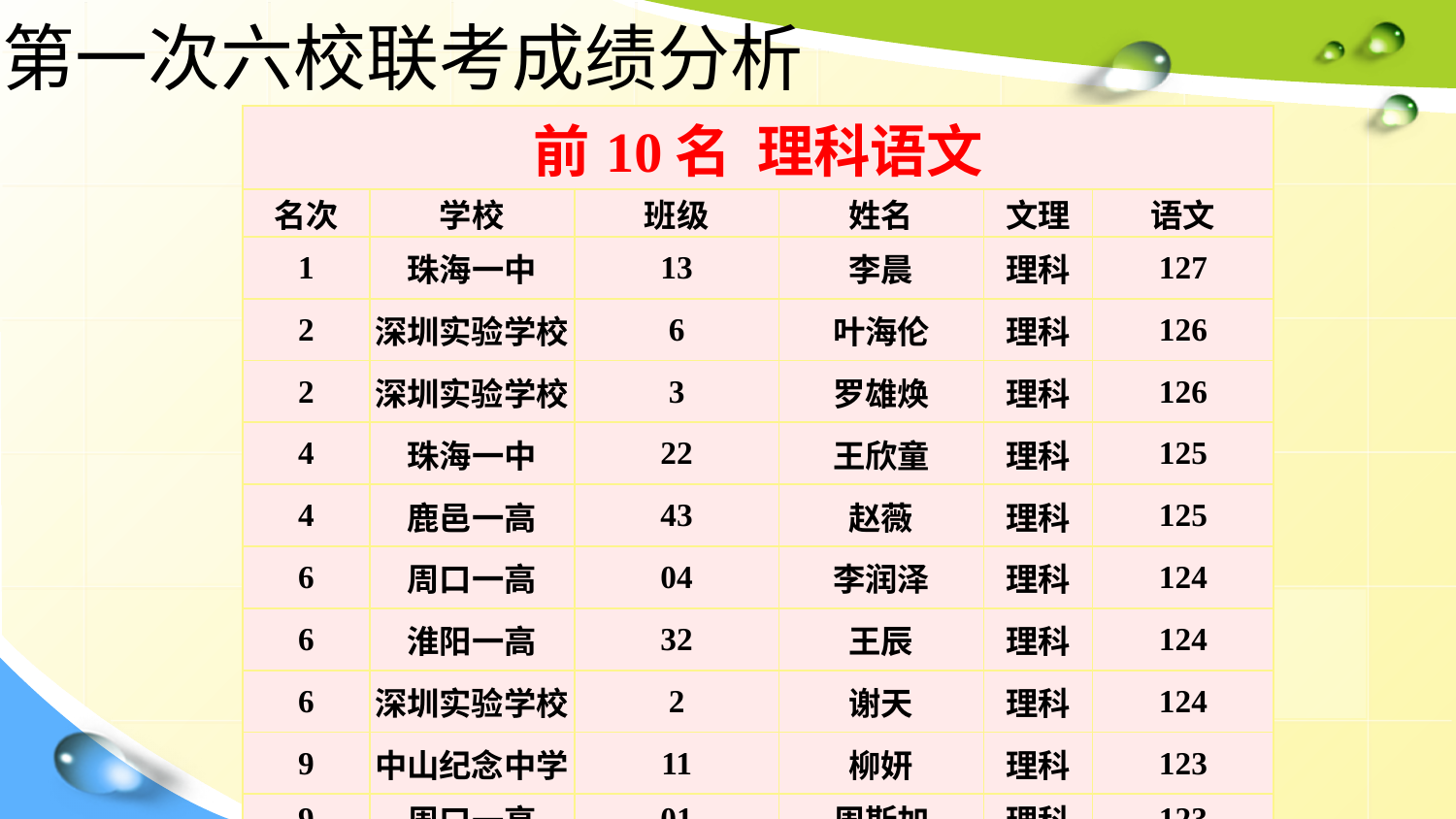

第一次六校联考成绩分析
| 前10名 理科语文 |  |  |  |  |  |
| --- | --- | --- | --- | --- | --- |
| 名次 | 学校 | 班级 | 姓名 | 文理 | 语文 |
| 1 | 珠海一中 | 13 | 李晨 | 理科 | 127 |
| 2 | 深圳实验学校 | 6 | 叶海伦 | 理科 | 126 |
| 2 | 深圳实验学校 | 3 | 罗雄焕 | 理科 | 126 |
| 4 | 珠海一中 | 22 | 王欣童 | 理科 | 125 |
| 4 | 鹿邑一高 | 43 | 赵薇 | 理科 | 125 |
| 6 | 周口一高 | 04 | 李润泽 | 理科 | 124 |
| 6 | 淮阳一高 | 32 | 王辰 | 理科 | 124 |
| 6 | 深圳实验学校 | 2 | 谢天 | 理科 | 124 |
| 9 | 中山纪念中学 | 11 | 柳妍 | 理科 | 123 |
| 9 | 周口一高 | 01 | 周斯加 | 理科 | 123 |